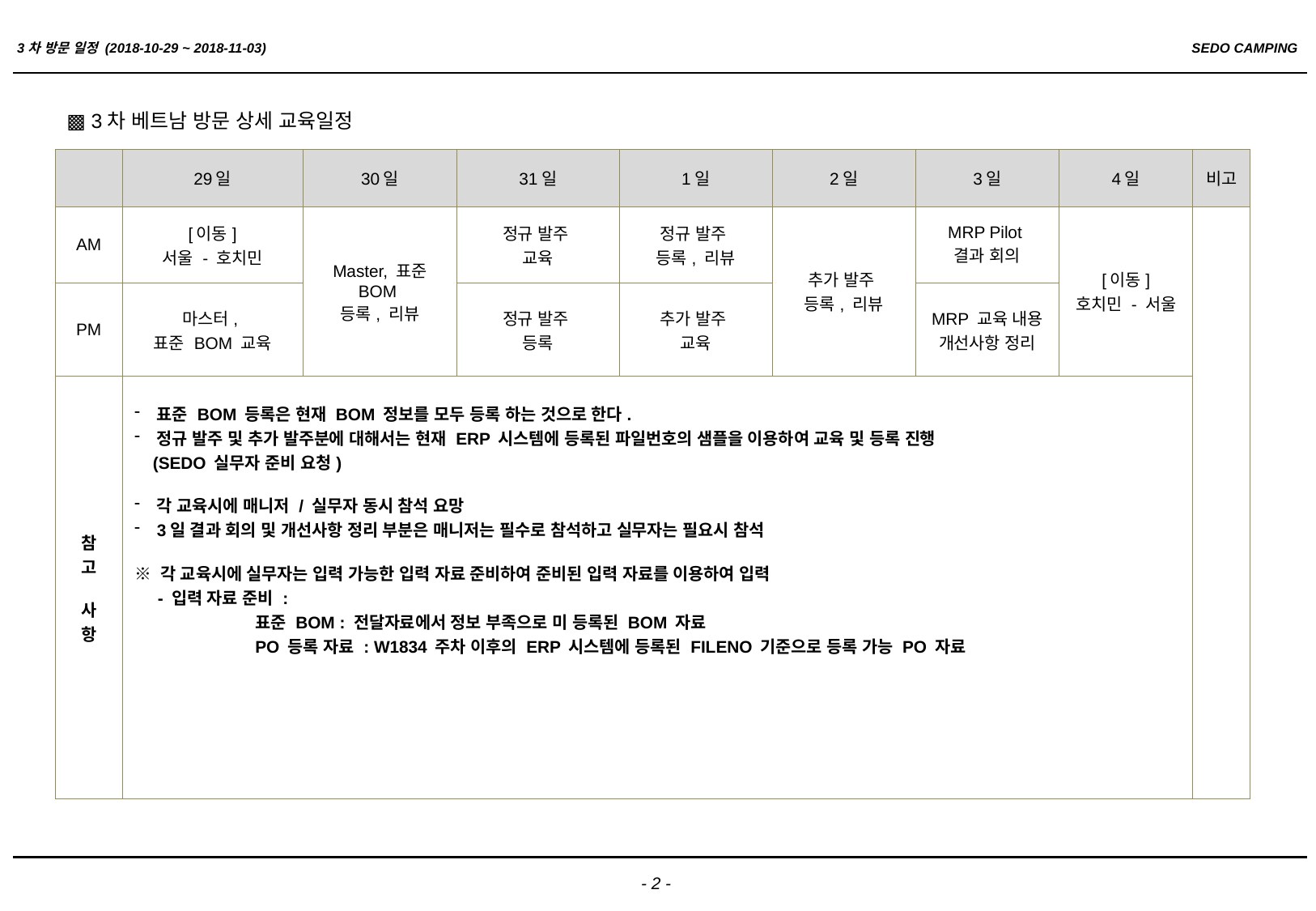

▩ 3차 베트남 방문 상세 교육일정
|  | 29일 | 30일 | 31일 | 1일 | 2일 | 3일 | 4일 | 비고 |
| --- | --- | --- | --- | --- | --- | --- | --- | --- |
| AM | [이동] 서울 - 호치민 | Master, 표준 BOM 등록, 리뷰 | 정규 발주 교육 | 정규 발주 등록, 리뷰 | 추가 발주 등록, 리뷰 | MRP Pilot 결과 회의 | [이동] 호치민 - 서울 |  |
| PM | 마스터, 표준 BOM 교육 |  | 정규 발주 등록 | 추가 발주 교육 |  | MRP 교육 내용 개선사항 정리 |  |  |
| 참 고 사 항 | 표준 BOM 등록은 현재 BOM 정보를 모두 등록 하는 것으로 한다. 정규 발주 및 추가 발주분에 대해서는 현재 ERP 시스템에 등록된 파일번호의 샘플을 이용하여 교육 및 등록 진행 (SEDO 실무자 준비 요청) 각 교육시에 매니저 / 실무자 동시 참석 요망 3일 결과 회의 및 개선사항 정리 부분은 매니저는 필수로 참석하고 실무자는 필요시 참석 ※ 각 교육시에 실무자는 입력 가능한 입력 자료 준비하여 준비된 입력 자료를 이용하여 입력 - 입력 자료 준비 : 표준 BOM : 전달자료에서 정보 부족으로 미 등록된 BOM 자료 PO 등록 자료 : W1834 주차 이후의 ERP 시스템에 등록된 FILENO 기준으로 등록 가능 PO 자료 |  |  |  |  |  |  |  |